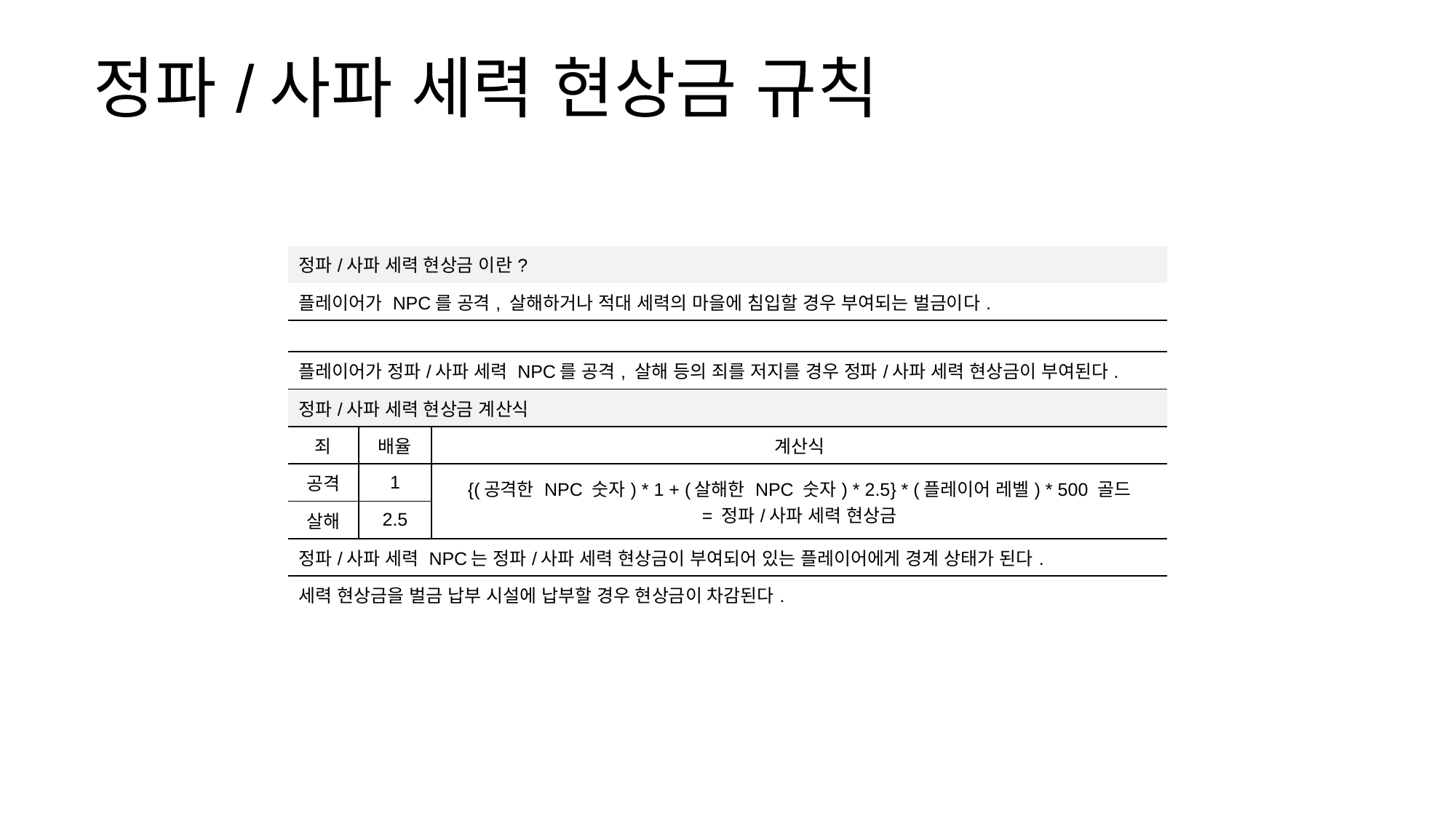

정파/사파 세력 현상금 규칙
| 정파/사파 세력 현상금 이란? |  |  |
| --- | --- | --- |
| 플레이어가 NPC를 공격, 살해하거나 적대 세력의 마을에 침입할 경우 부여되는 벌금이다. |  |  |
|  |  |  |
| 플레이어가 정파/사파 세력 NPC를 공격, 살해 등의 죄를 저지를 경우 정파/사파 세력 현상금이 부여된다. |  |  |
| 정파/사파 세력 현상금 계산식 |  |  |
| 죄 | 배율 | 계산식 |
| 공격 | 1 | {(공격한 NPC 숫자) \* 1 + (살해한 NPC 숫자) \* 2.5} \* (플레이어 레벨) \* 500 골드 = 정파/사파 세력 현상금 |
| 살해 | 2.5 |  |
| 정파/사파 세력 NPC는 정파/사파 세력 현상금이 부여되어 있는 플레이어에게 경계 상태가 된다. |  |  |
| 세력 현상금을 벌금 납부 시설에 납부할 경우 현상금이 차감된다. |  |  |